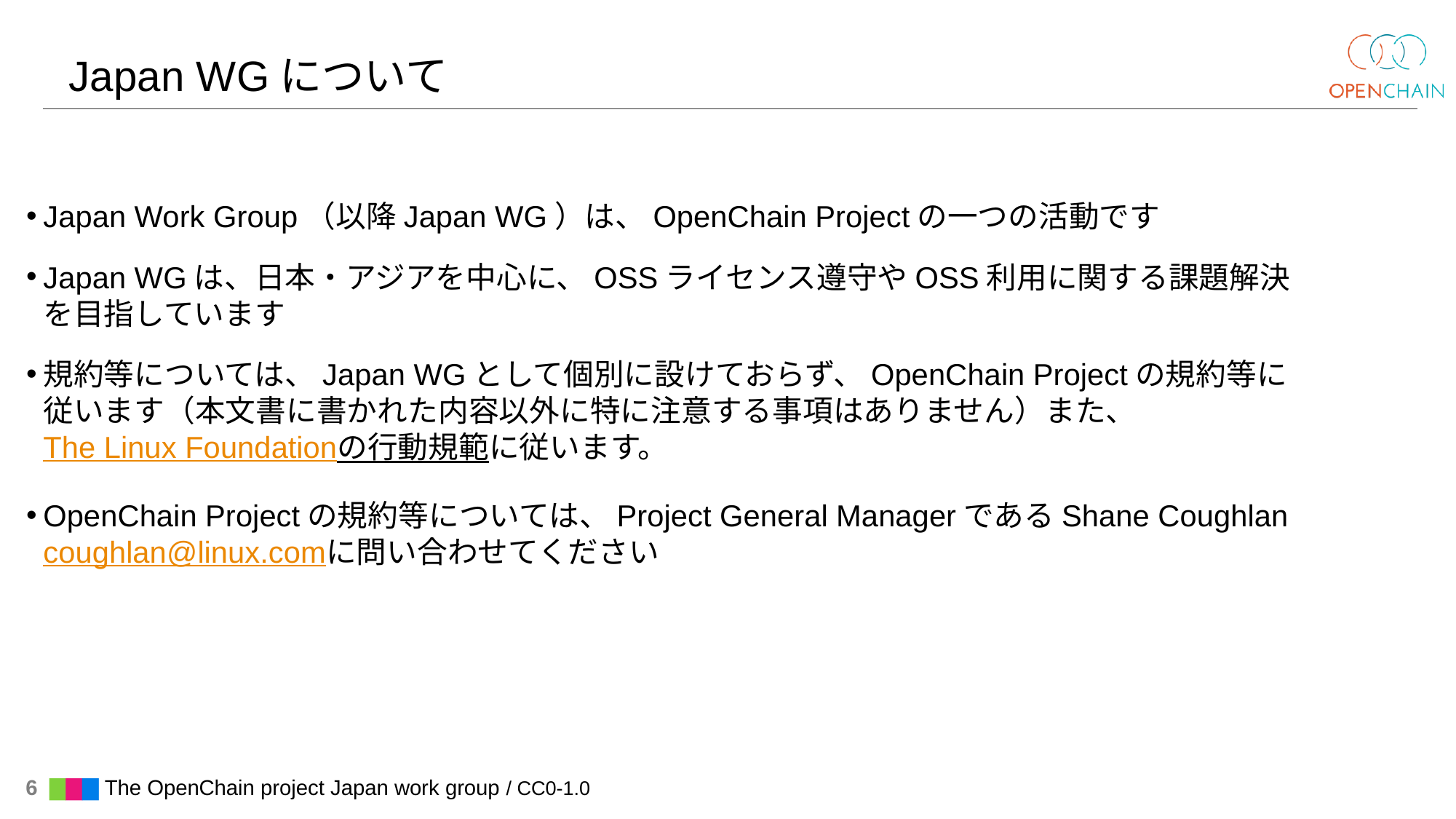

# Japan WGについて
Japan Work Group（以降Japan WG）は、OpenChain Projectの一つの活動です
Japan WGは、日本・アジアを中心に、OSSライセンス遵守やOSS利用に関する課題解決を目指しています
規約等については、Japan WGとして個別に設けておらず、OpenChain Projectの規約等に従います（本文書に書かれた内容以外に特に注意する事項はありません）また、The Linux Foundationの行動規範に従います。
OpenChain Projectの規約等については、Project General ManagerであるShane Coughlan coughlan@linux.comに問い合わせてください